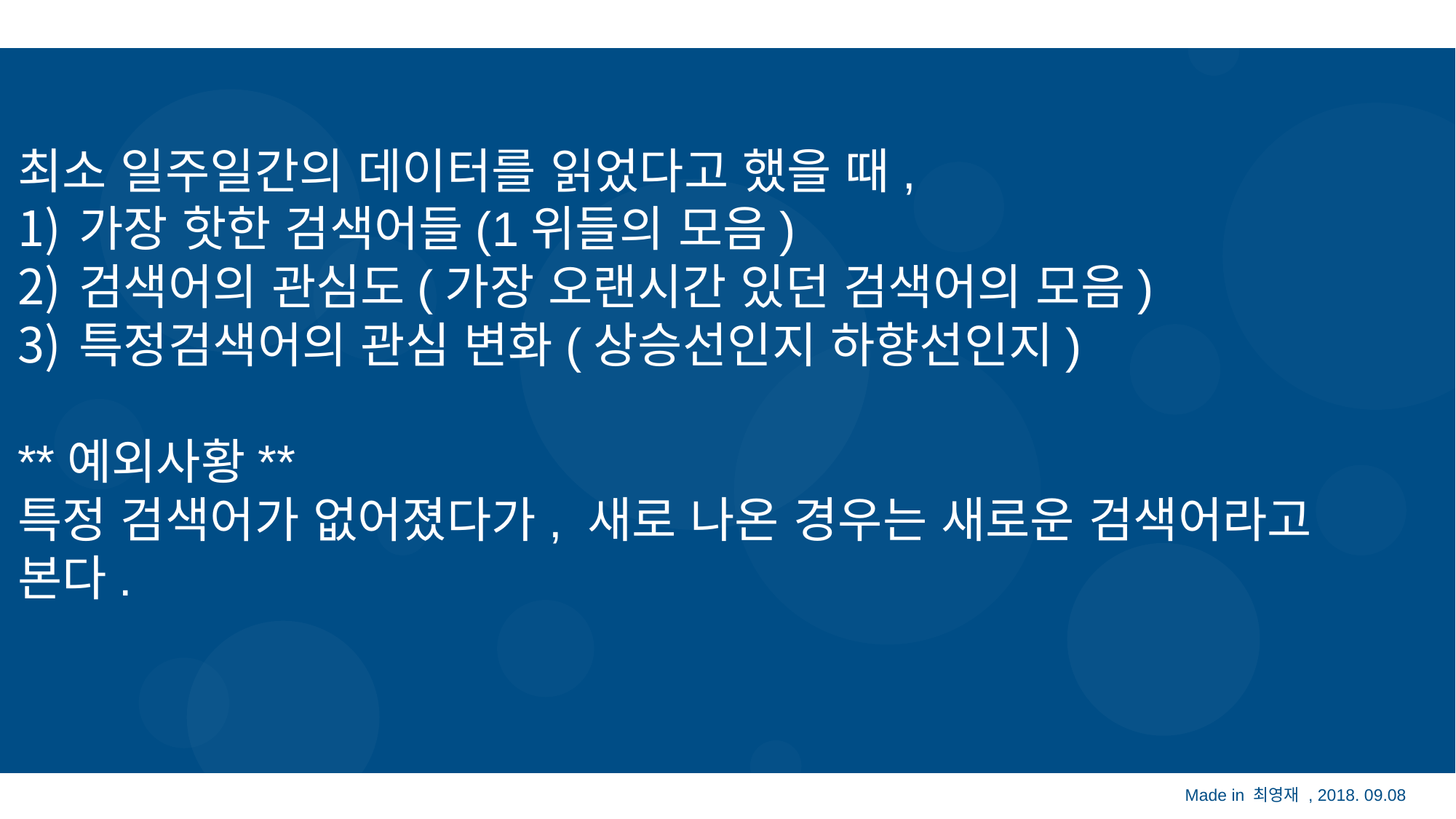

.
05. 알 수 있는 것들
최소 일주일간의 데이터를 읽었다고 했을 때,
가장 핫한 검색어들(1위들의 모음)
검색어의 관심도(가장 오랜시간 있던 검색어의 모음)
특정검색어의 관심 변화(상승선인지 하향선인지)

**예외사황**
특정 검색어가 없어졌다가, 새로 나온 경우는 새로운 검색어라고 본다.
Made in 최영재 , 2018. 09.08